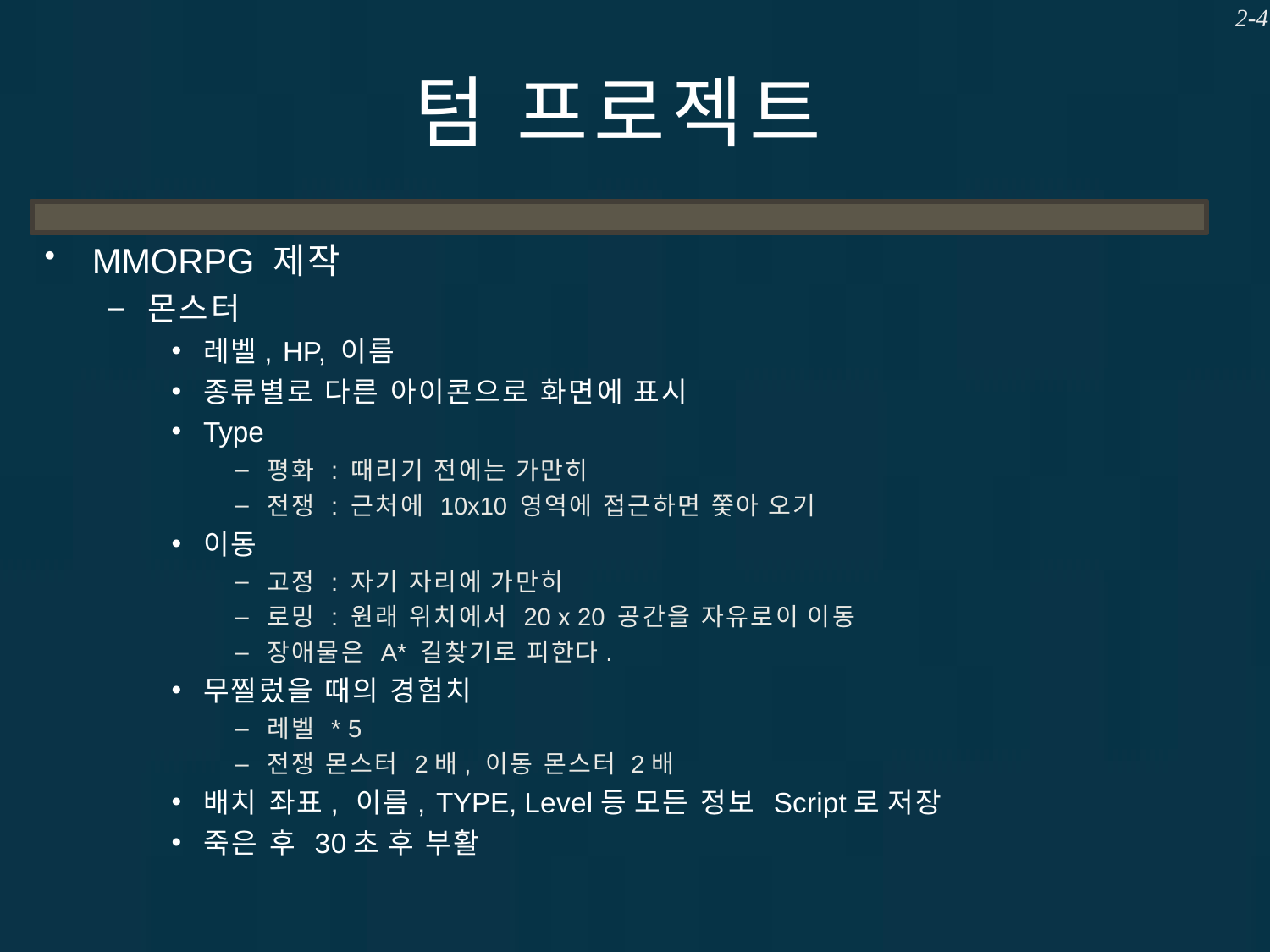

2-4
# 텀 프로젝트
MMORPG 제작
몬스터
레벨, HP, 이름
종류별로 다른 아이콘으로 화면에 표시
Type
평화 : 때리기 전에는 가만히
전쟁 : 근처에 10x10 영역에 접근하면 쫓아 오기
이동
고정 : 자기 자리에 가만히
로밍 : 원래 위치에서 20 x 20 공간을 자유로이 이동
장애물은 A* 길찾기로 피한다.
무찔렀을 때의 경험치
레벨 * 5
전쟁 몬스터 2배, 이동 몬스터 2배
배치 좌표, 이름, TYPE, Level등 모든 정보 Script로 저장
죽은 후 30초 후 부활